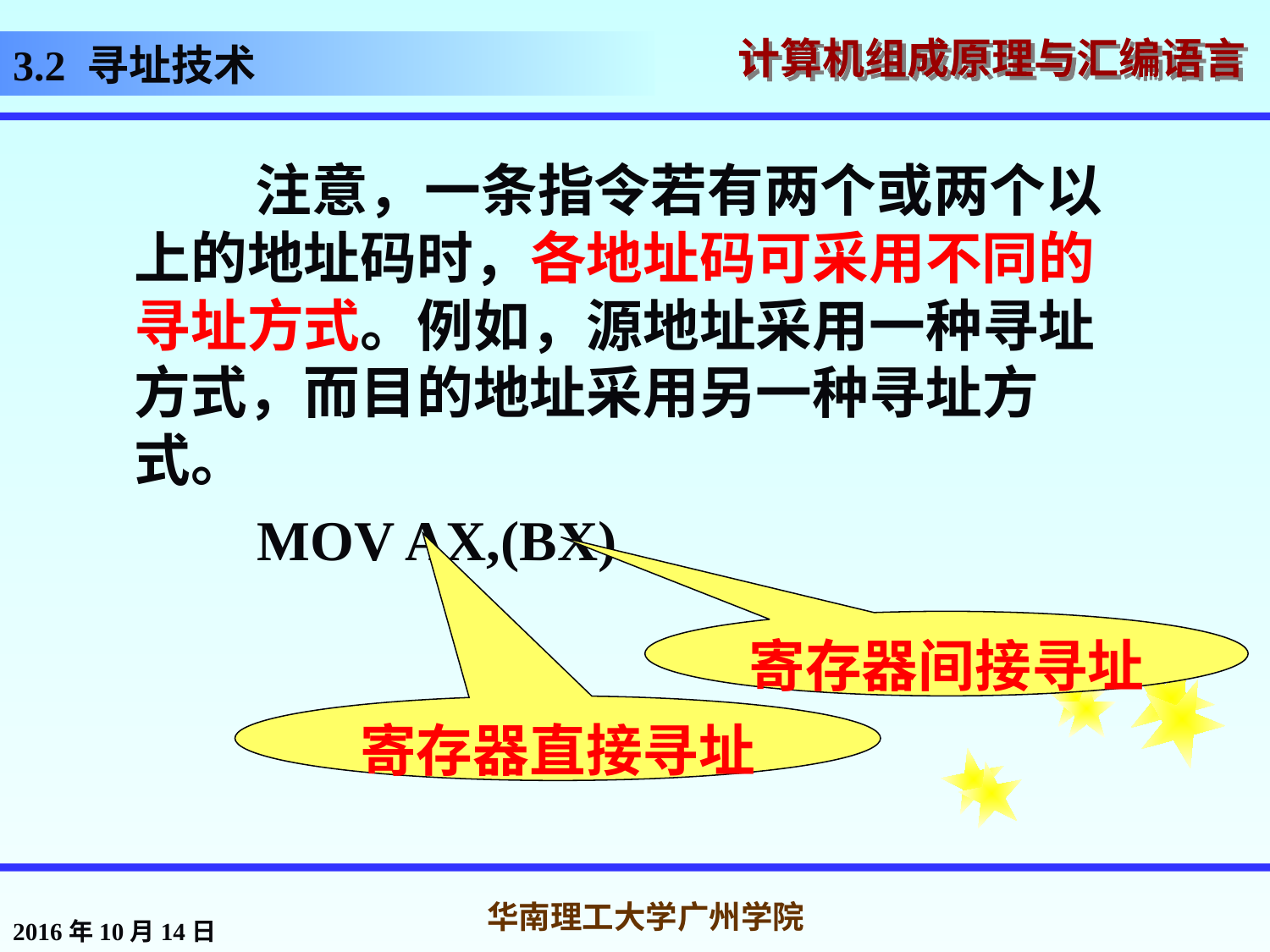

3.2 寻址技术
            注意，一条指令若有两个或两个以上的地址码时，各地址码可采用不同的寻址方式。例如，源地址采用一种寻址方式，而目的地址采用另一种寻址方式。
            MOV AX,(BX)
寄存器间接寻址
寄存器直接寻址
2016年10月14日
华南理工大学广州学院